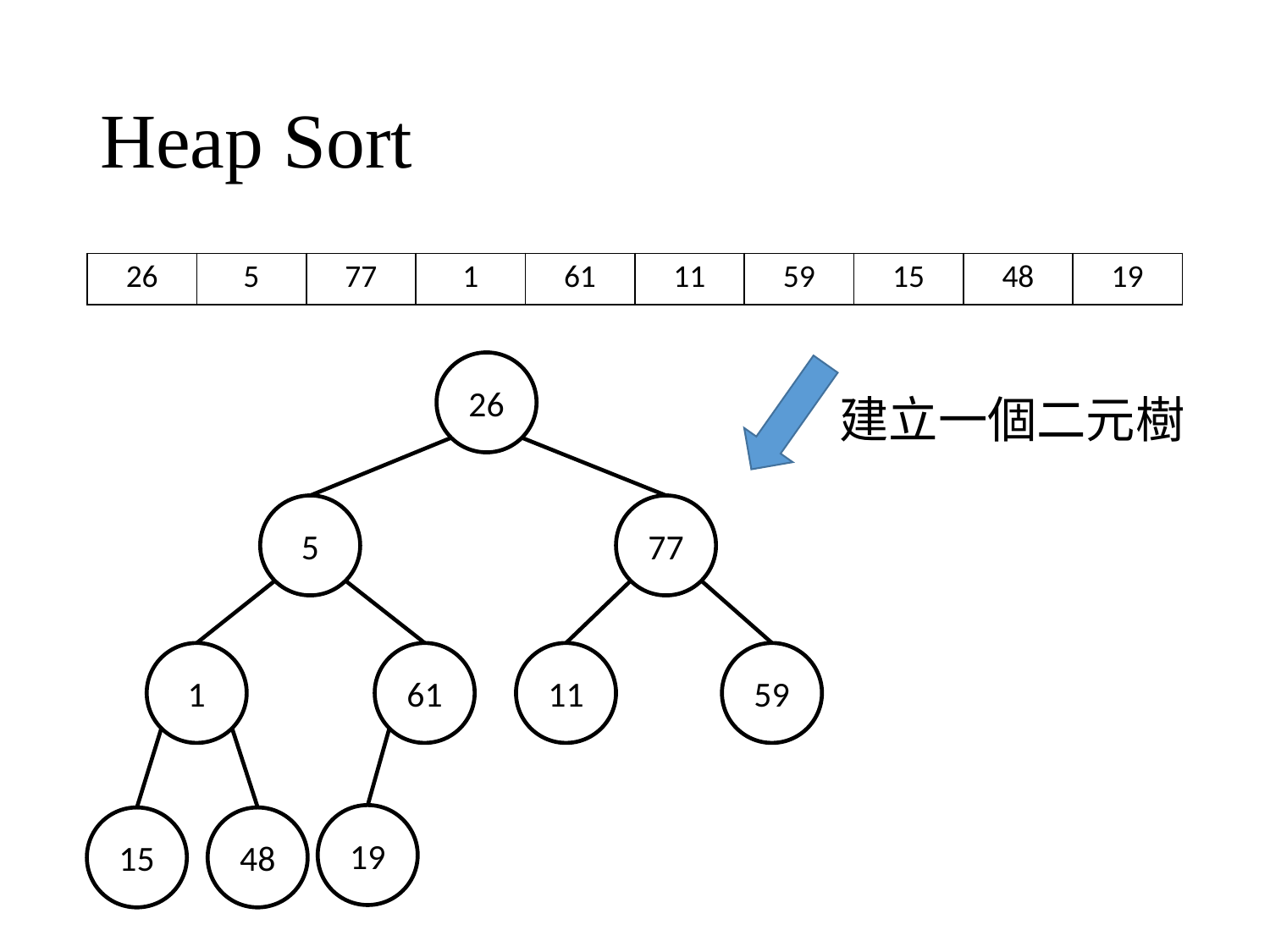

# Heap Sort
| 26 | 5 | 77 | 1 | 61 | 11 | 59 | 15 | 48 | 19 |
| --- | --- | --- | --- | --- | --- | --- | --- | --- | --- |

26
5
77
1
61
11
59
19
15
48
建立一個二元樹